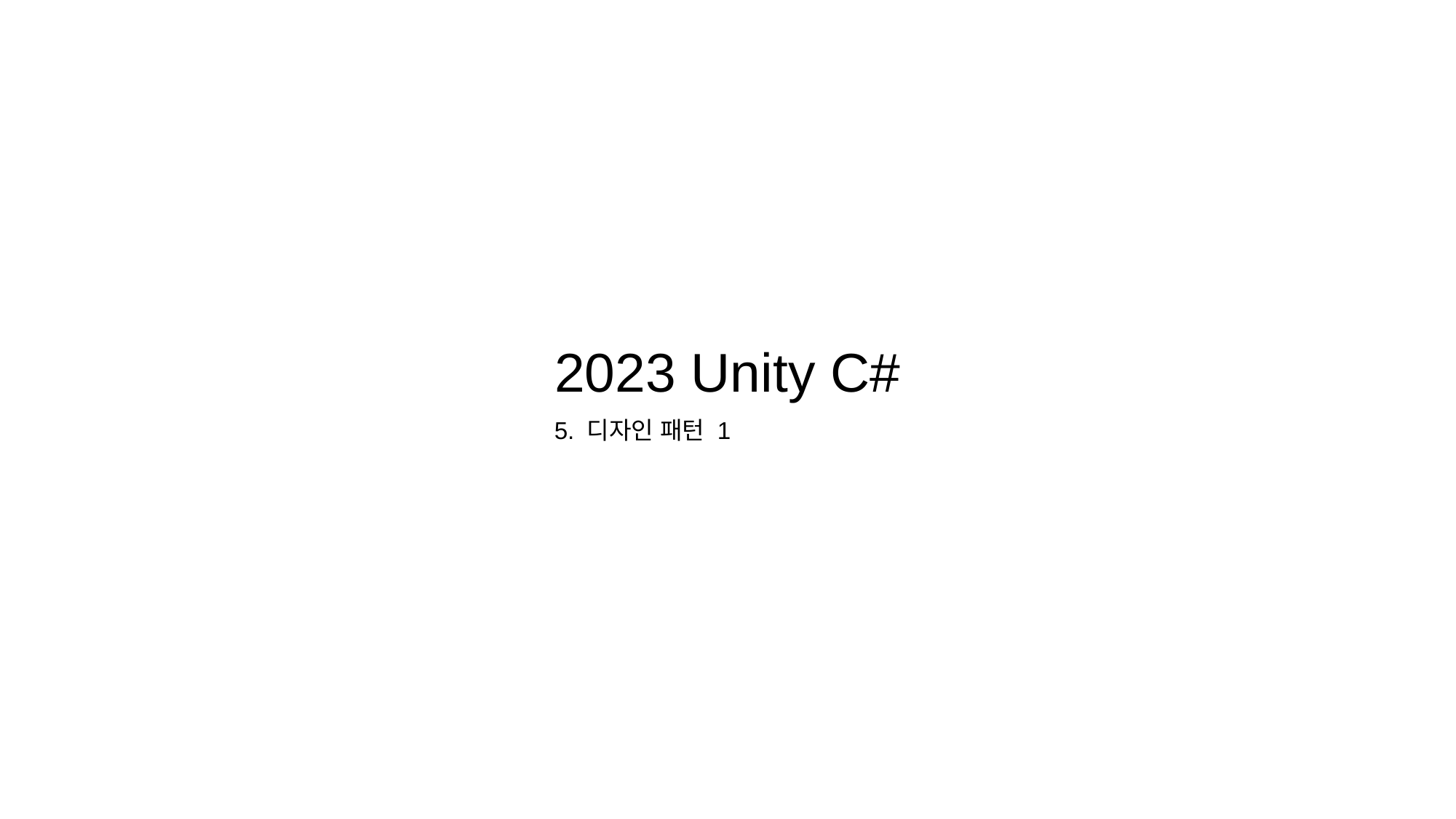

2023 Unity C#
5. 디자인 패턴 1